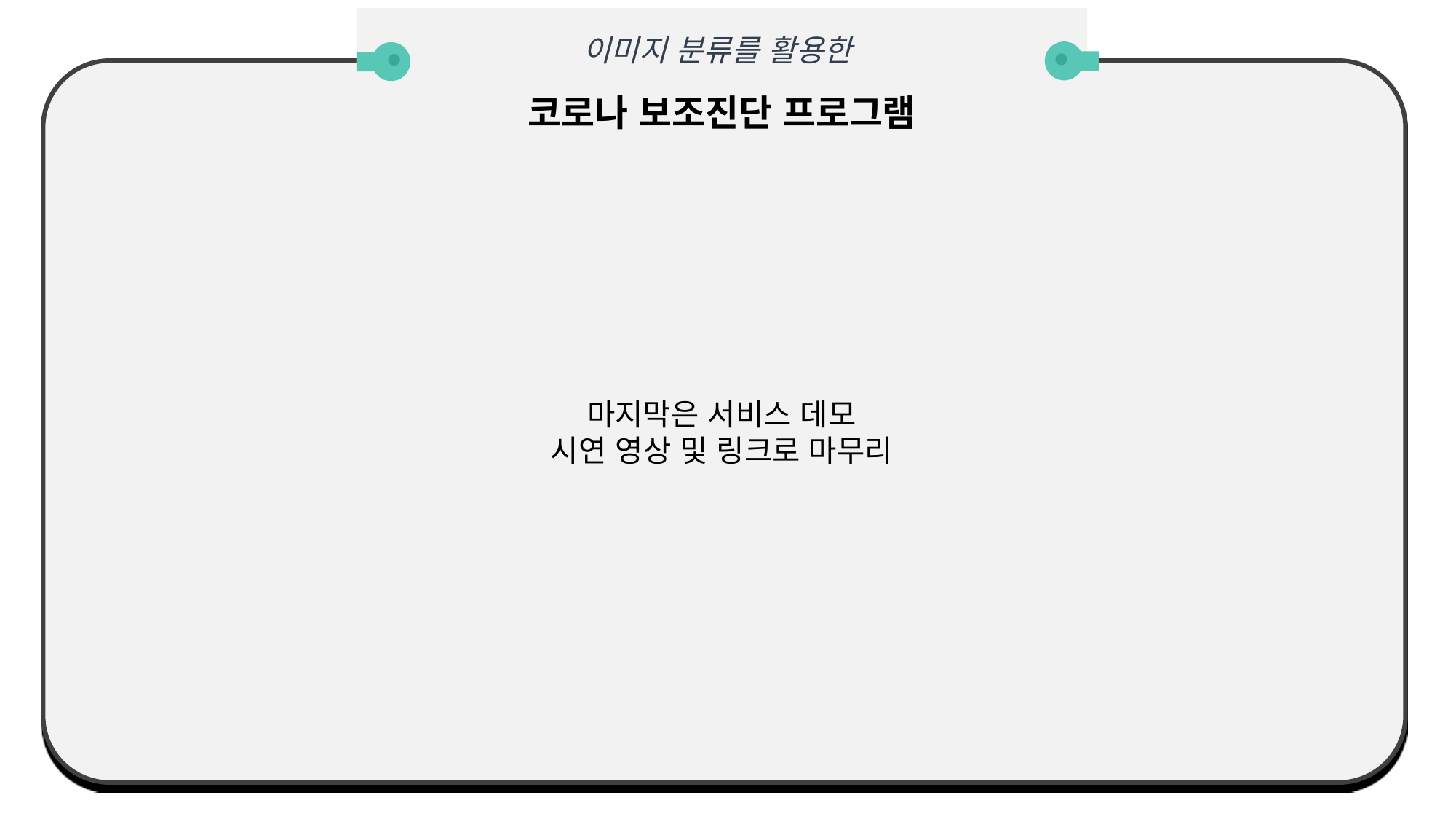

이미지 분류를 활용한
코로나 보조진단 프로그램

마지막은 서비스 데모
시연 영상 및 링크로 마무리